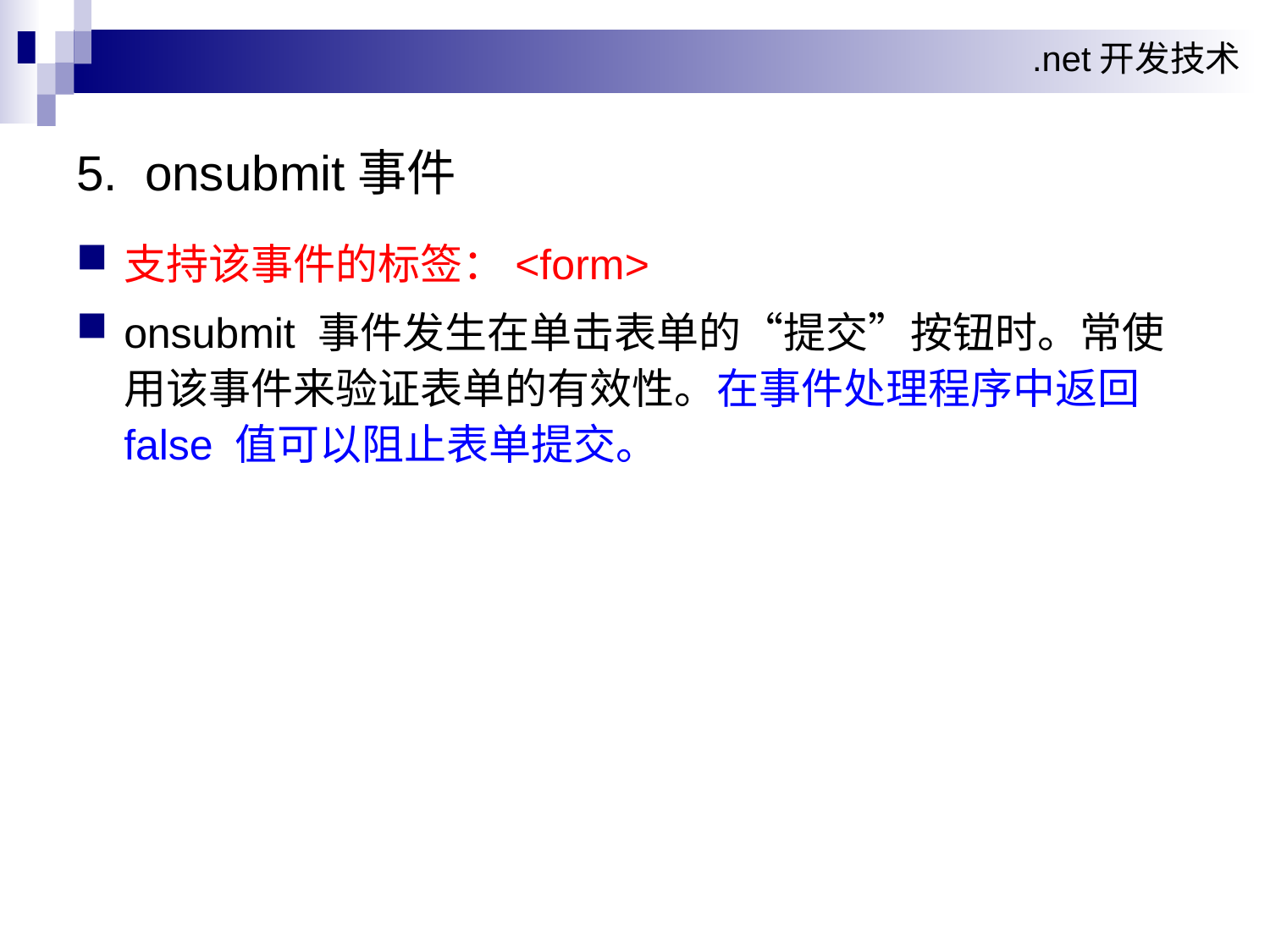

5.  onsubmit事件
支持该事件的标签：<form>
onsubmit 事件发生在单击表单的“提交”按钮时。常使用该事件来验证表单的有效性。在事件处理程序中返回 false 值可以阻止表单提交。